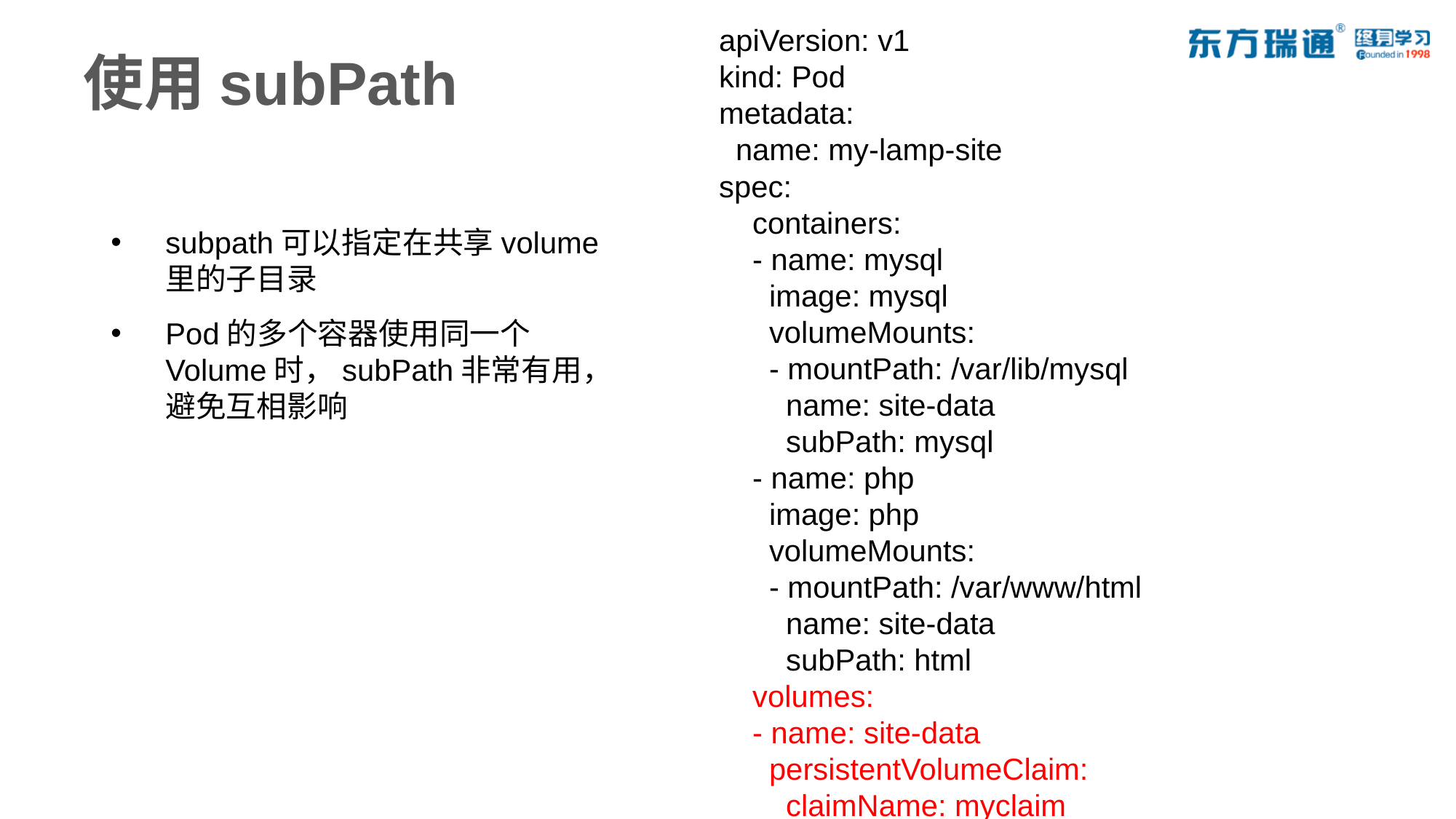

apiVersion: v1
kind: Pod
metadata:
  name: my-lamp-site
spec:
    containers:
    - name: mysql
      image: mysql
      volumeMounts:
      - mountPath: /var/lib/mysql
        name: site-data
        subPath: mysql
    - name: php
      image: php
      volumeMounts:
      - mountPath: /var/www/html
        name: site-data
        subPath: html
    volumes:
    - name: site-data
      persistentVolumeClaim:
        claimName: myclaim

# 使用subPath
subpath可以指定在共享volume里的子目录
Pod的多个容器使用同一个Volume时，subPath非常有用，避免互相影响